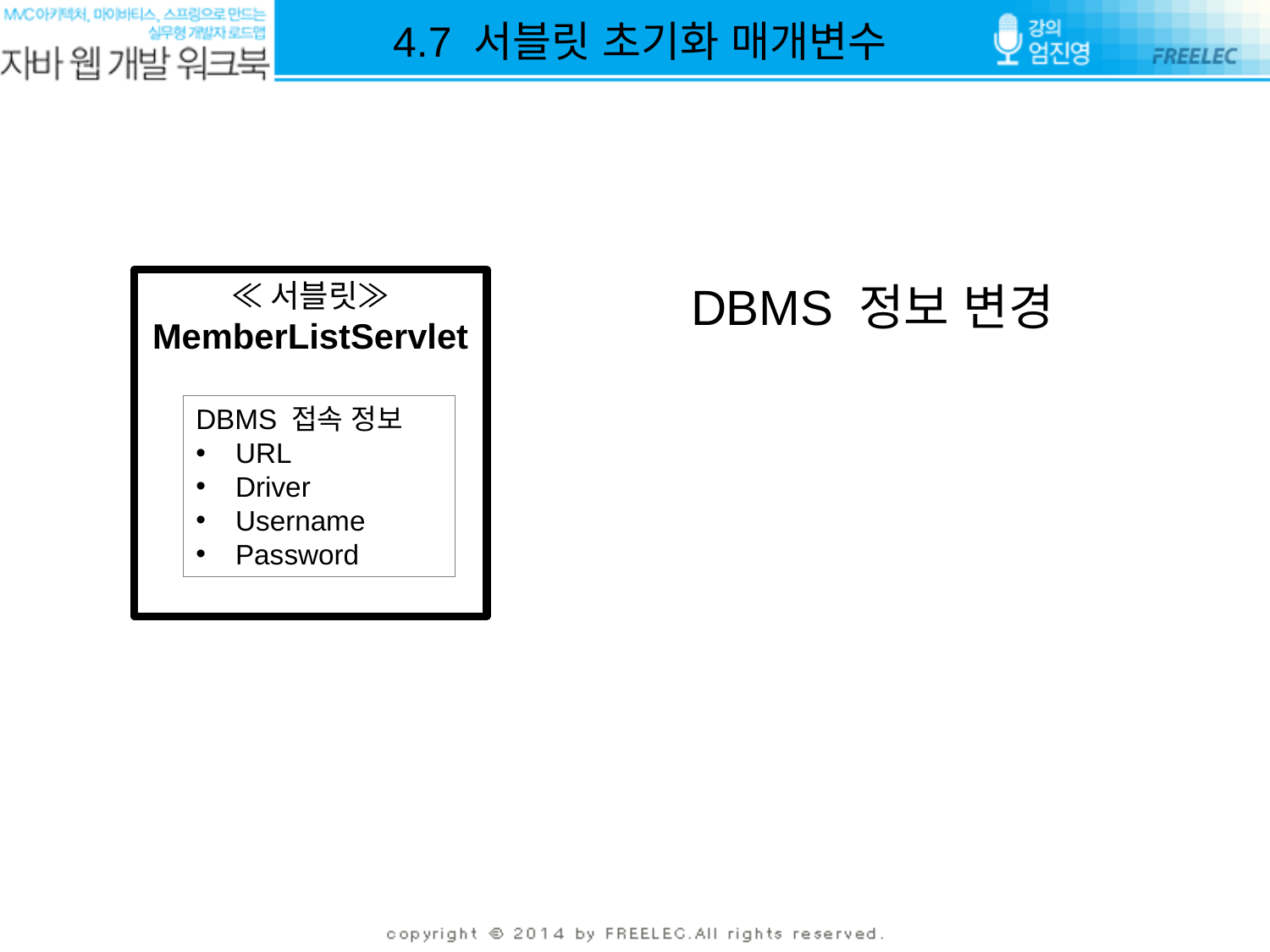

4.7 서블릿 초기화 매개변수
≪서블릿≫
MemberListServlet

DBMS 정보 변경
DBMS 접속 정보
URL
Driver
Username
Password